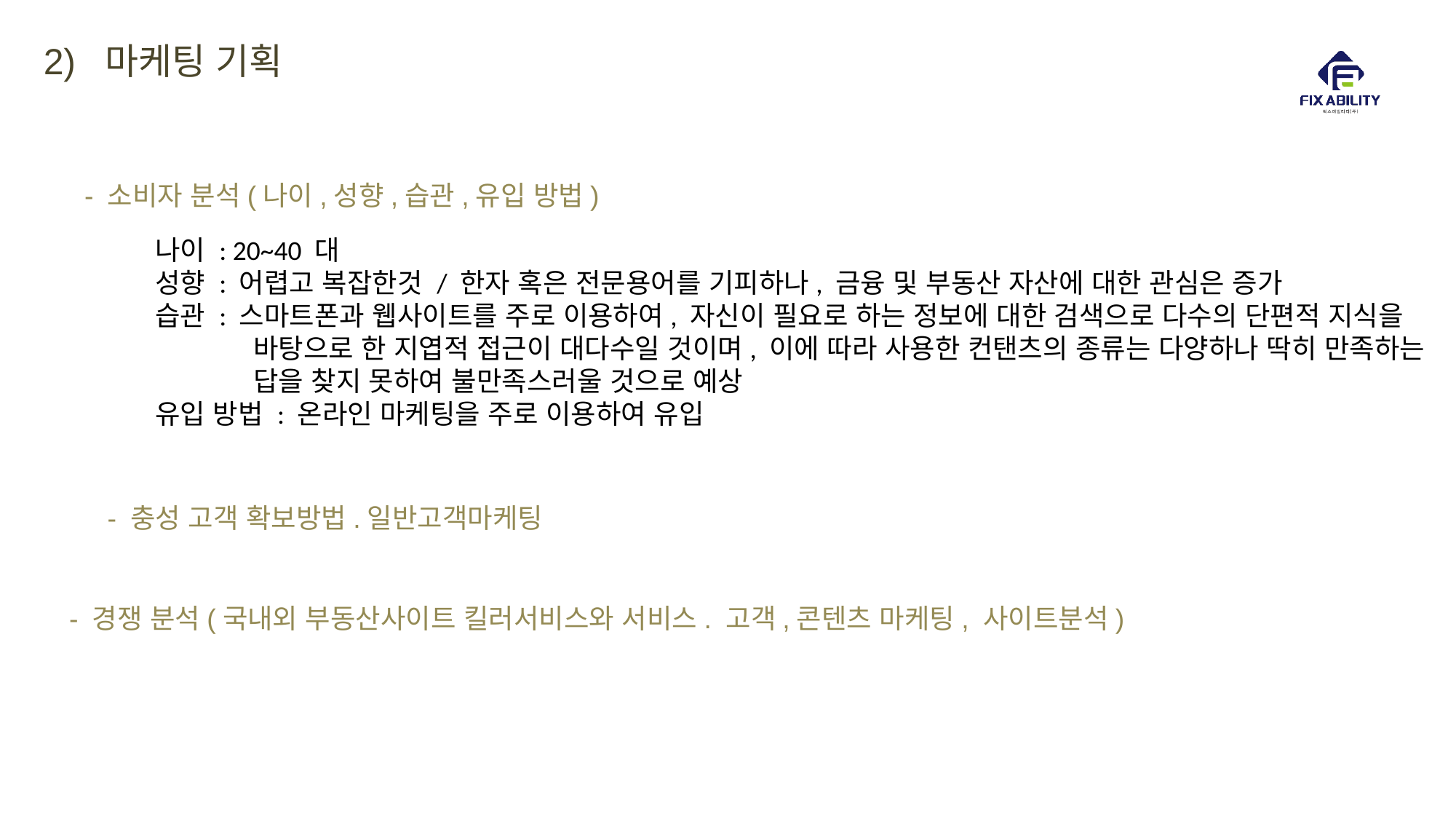

2)  마케팅 기획
- 소비자 분석(나이,성향,습관,유입 방법)
나이 : 20~40 대
성향 : 어렵고 복잡한것 / 한자 혹은 전문용어를 기피하나, 금융 및 부동산 자산에 대한 관심은 증가
습관 : 스마트폰과 웹사이트를 주로 이용하여, 자신이 필요로 하는 정보에 대한 검색으로 다수의 단편적 지식을
            바탕으로 한 지엽적 접근이 대다수일 것이며, 이에 따라 사용한 컨탠츠의 종류는 다양하나 딱히 만족하는
            답을 찾지 못하여 불만족스러울 것으로 예상
유입 방법 : 온라인 마케팅을 주로 이용하여 유입
- 충성 고객 확보방법.일반고객마케팅
- 경쟁 분석(국내외 부동산사이트 킬러서비스와 서비스. 고객,콘텐츠 마케팅, 사이트분석)